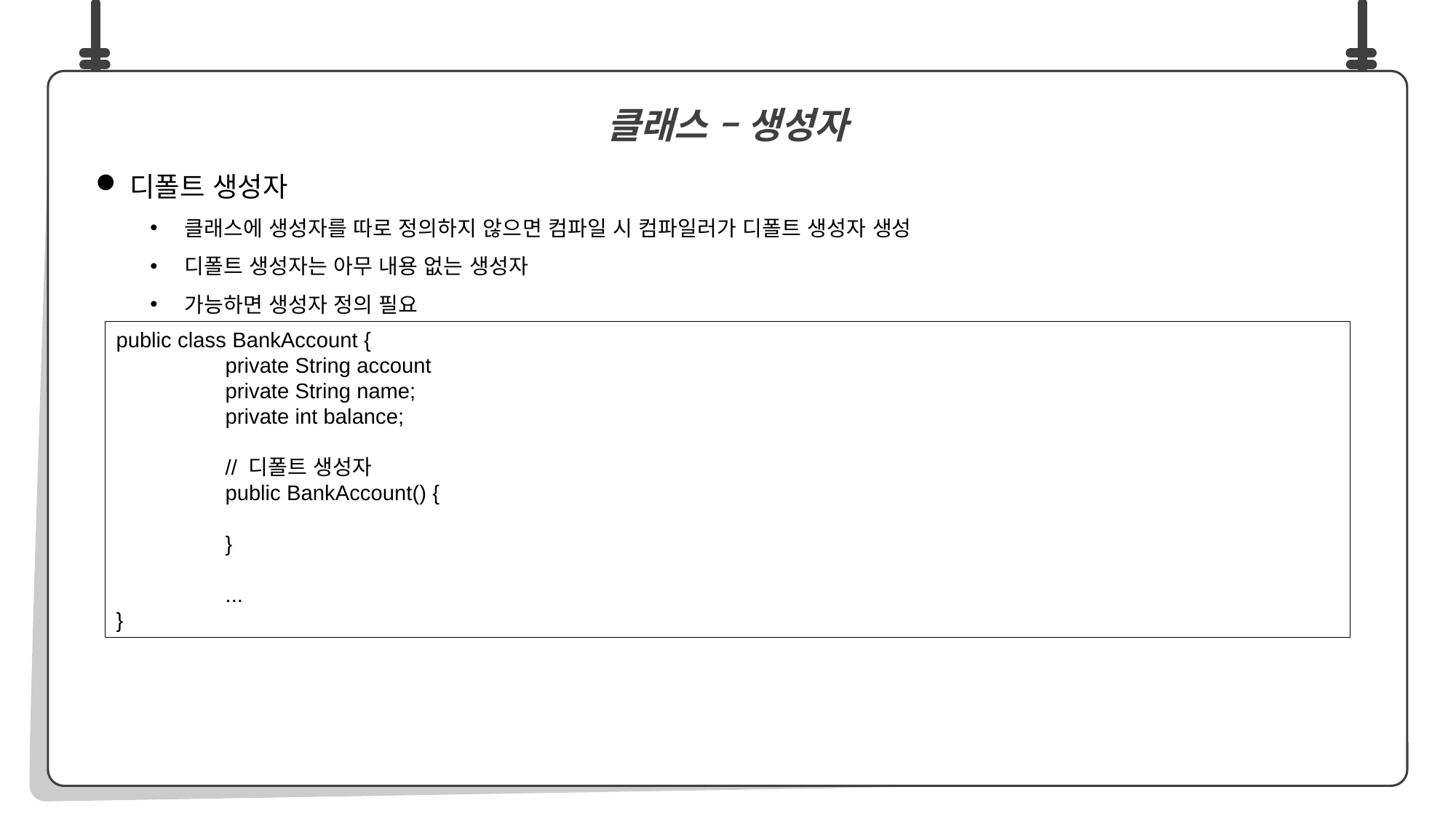

디폴트 생성자
클래스에 생성자를 따로 정의하지 않으면 컴파일 시 컴파일러가 디폴트 생성자 생성
디폴트 생성자는 아무 내용 없는 생성자
가능하면 생성자 정의 필요
클래스 – 생성자

public class BankAccount {
	private String account
	private String name;
	private int balance;

	// 디폴트 생성자
	public BankAccount() {

	}

	...
}